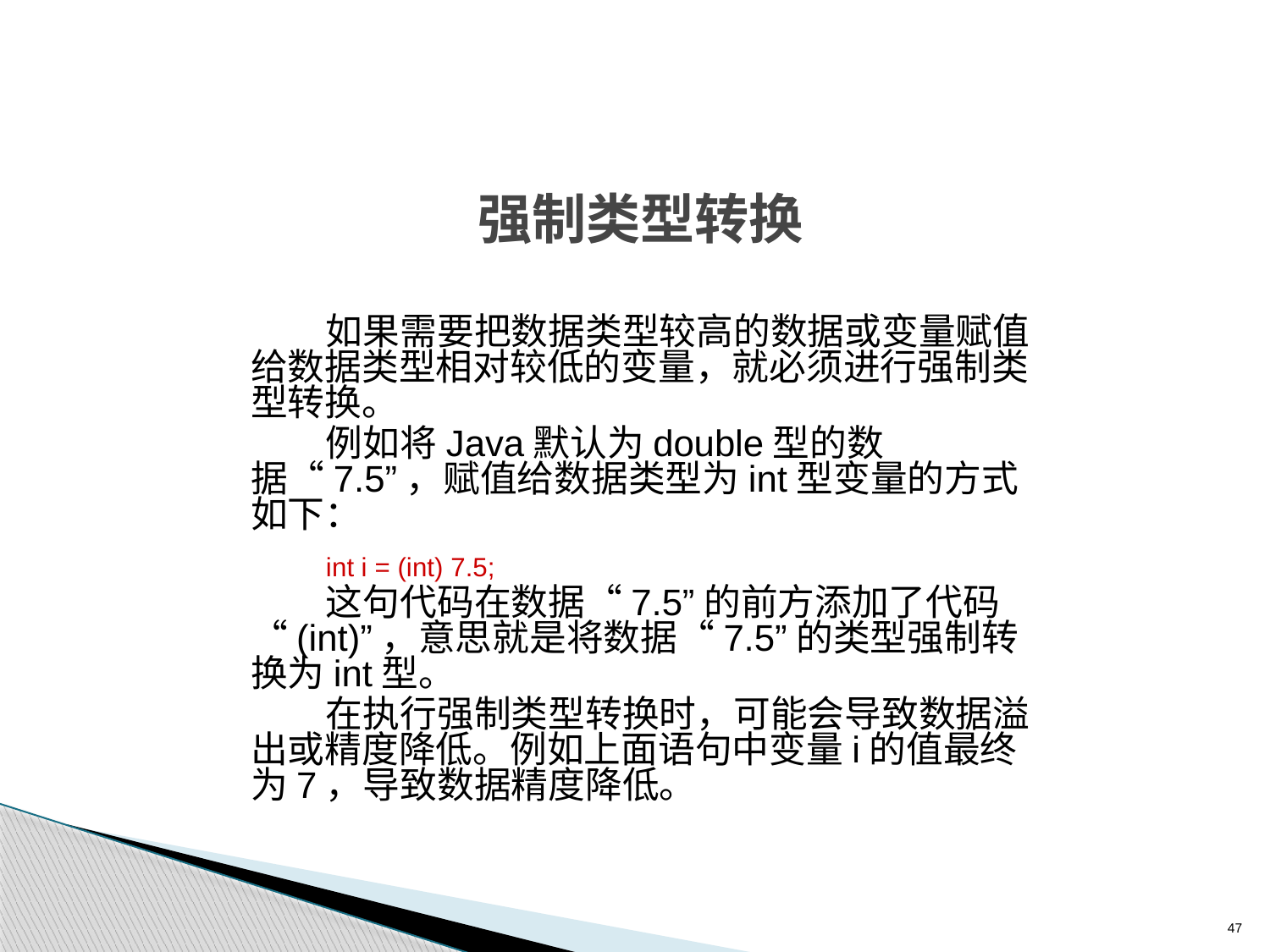

# 强制类型转换
如果需要把数据类型较高的数据或变量赋值给数据类型相对较低的变量，就必须进行强制类型转换。
例如将Java默认为double型的数据“7.5”，赋值给数据类型为int型变量的方式如下：

int i = (int) 7.5;
这句代码在数据“7.5”的前方添加了代码“(int)”，意思就是将数据“7.5”的类型强制转换为int型。
在执行强制类型转换时，可能会导致数据溢出或精度降低。例如上面语句中变量i的值最终为7，导致数据精度降低。
47